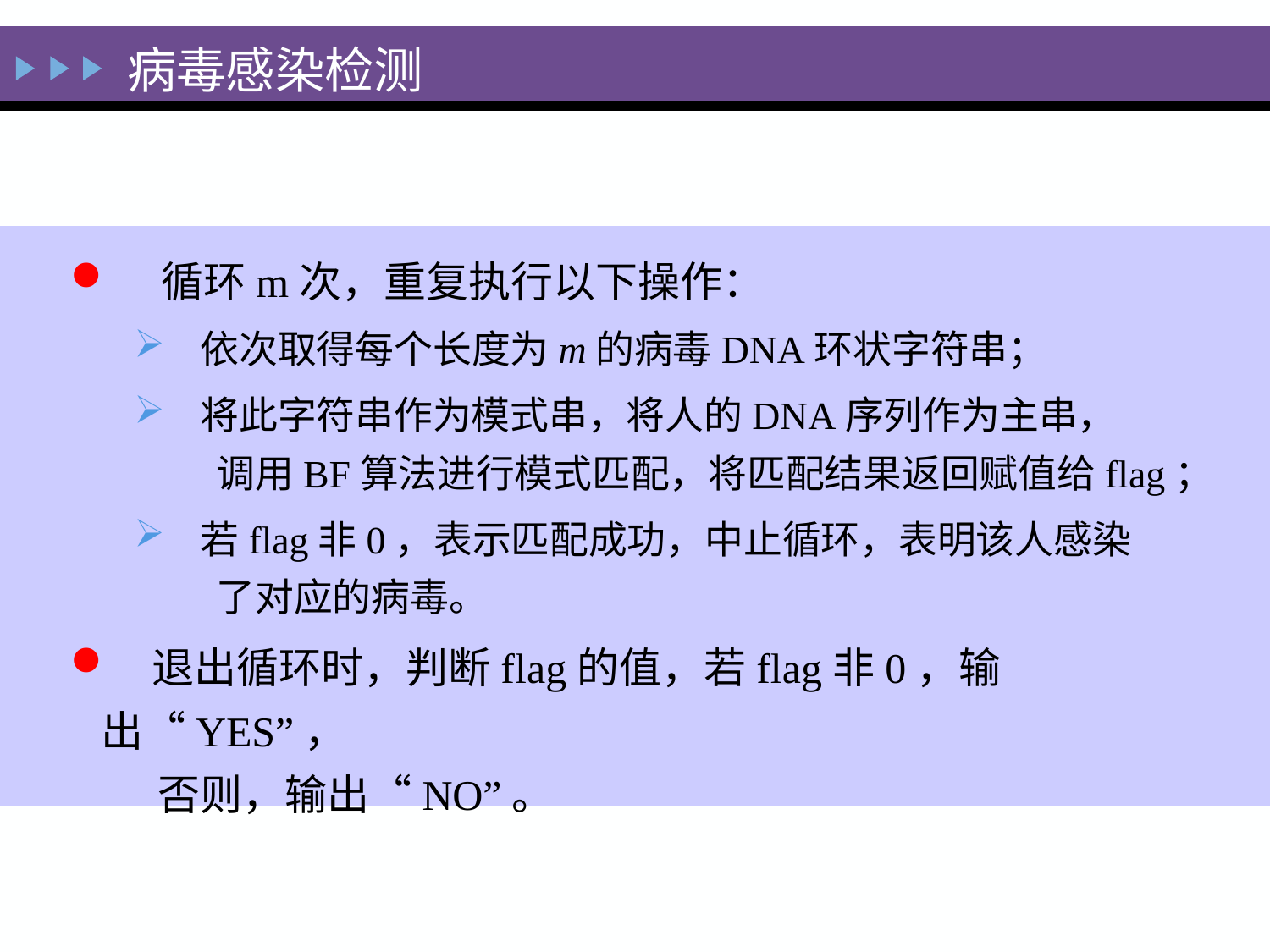

病毒感染检测

    循环m次，重复执行以下操作：
   依次取得每个长度为m的病毒DNA环状字符串；
   将此字符串作为模式串，将人的DNA序列作为主串，
      调用BF算法进行模式匹配，将匹配结果返回赋值给flag；
   若flag非0，表示匹配成功，中止循环，表明该人感染
      了对应的病毒。
   退出循环时，判断flag的值，若flag非0，输出“YES”，
      否则，输出“NO”。